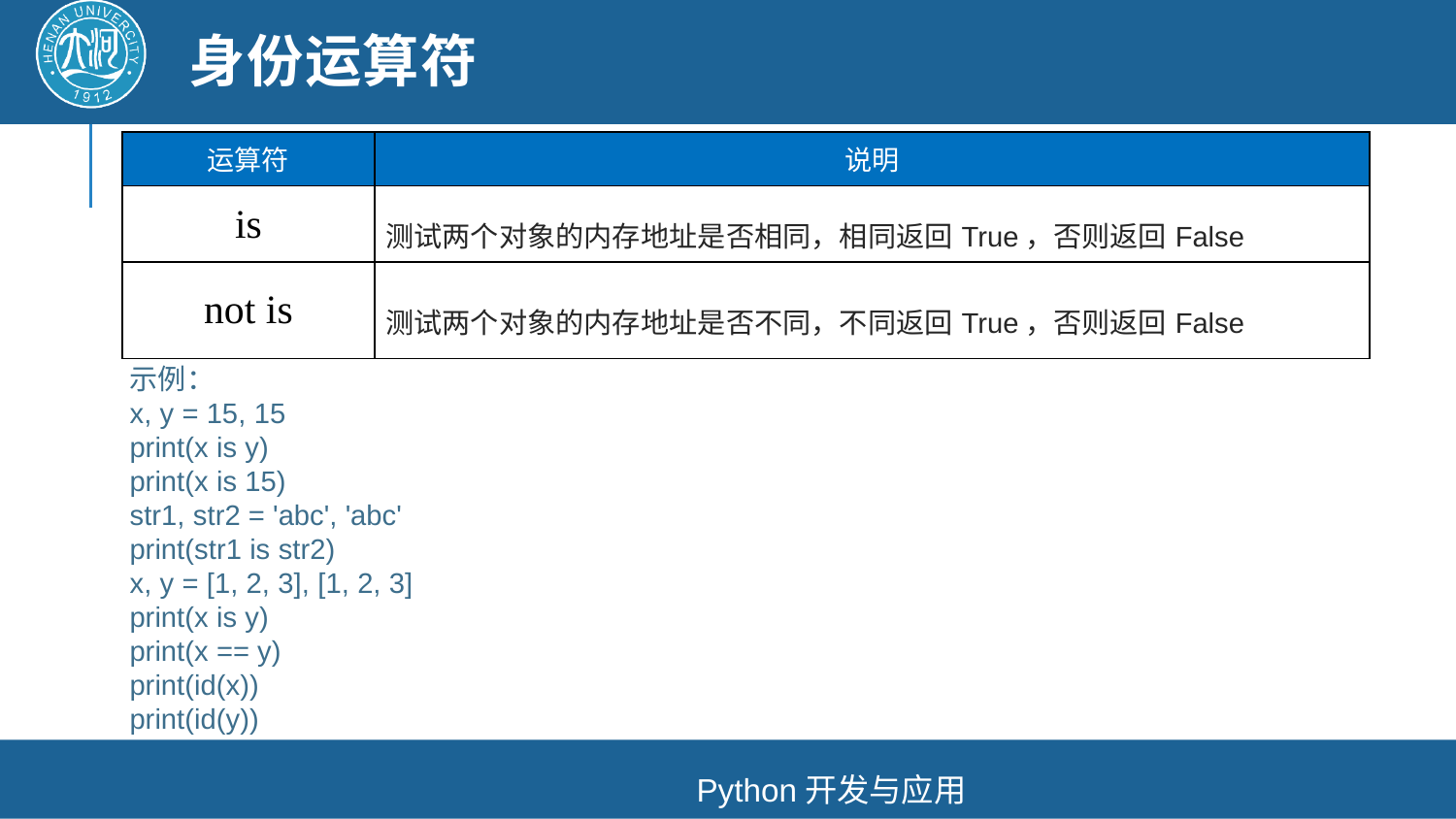

# 身份运算符
| 运算符 | 说明 |
| --- | --- |
| is | 测试两个对象的内存地址是否相同，相同返回True，否则返回False |
| not is | 测试两个对象的内存地址是否不同，不同返回True，否则返回False |
示例：
x, y = 15, 15
print(x is y)
print(x is 15)
str1, str2 = 'abc', 'abc'
print(str1 is str2)
x, y = [1, 2, 3], [1, 2, 3]
print(x is y)
print(x == y)
print(id(x))
print(id(y))

Python开发与应用
73